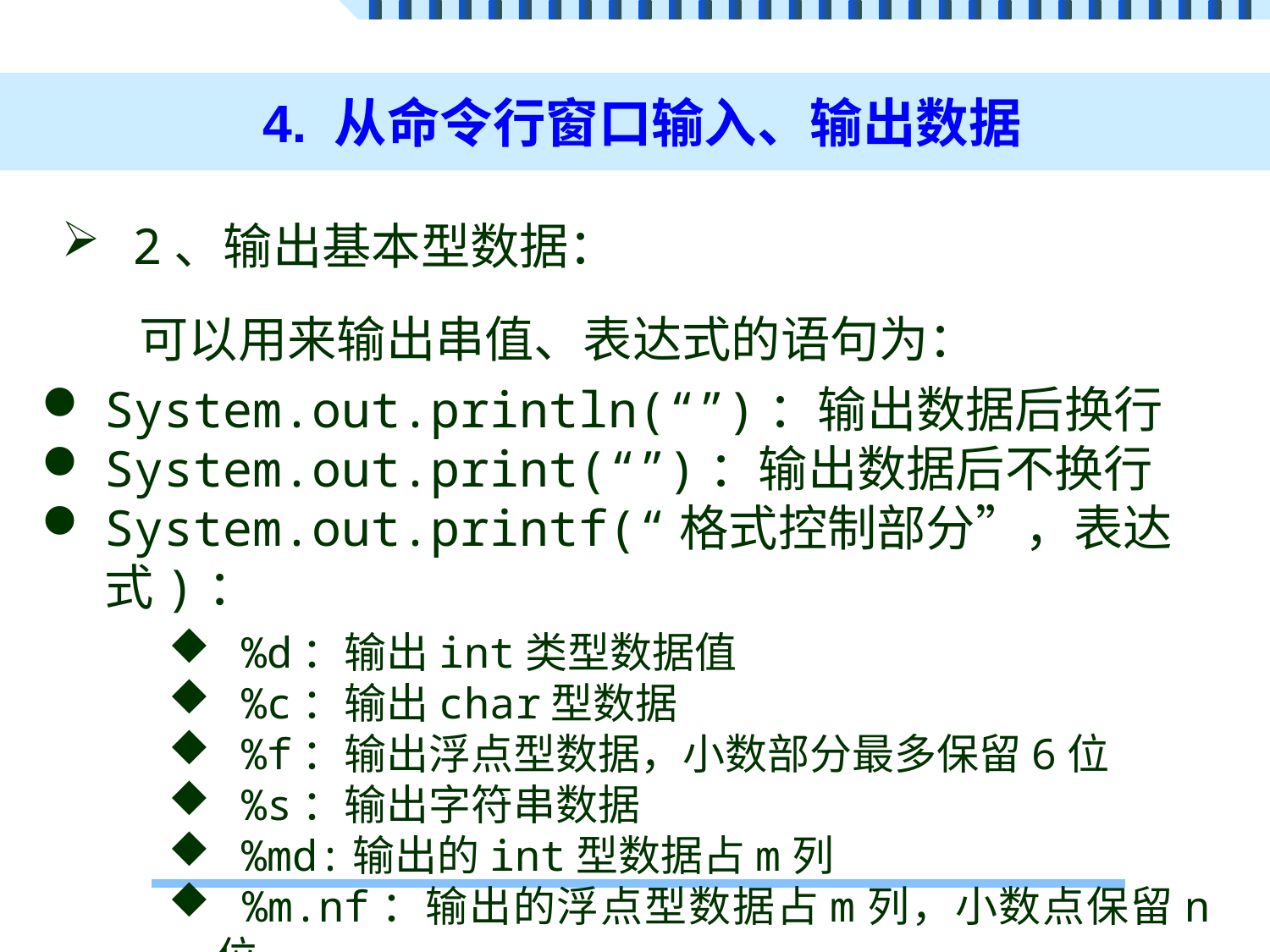

# 4. 从命令行窗口输入、输出数据
2、输出基本型数据：
可以用来输出串值、表达式的语句为：
System.out.println(“”)：输出数据后换行
System.out.print(“”)：输出数据后不换行
System.out.printf(“格式控制部分”，表达式)：
 %d：输出int类型数据值
 %c：输出char型数据
 %f：输出浮点型数据，小数部分最多保留6位
 %s：输出字符串数据
 %md:输出的int型数据占m列
 %m.nf：输出的浮点型数据占m列，小数点保留n位